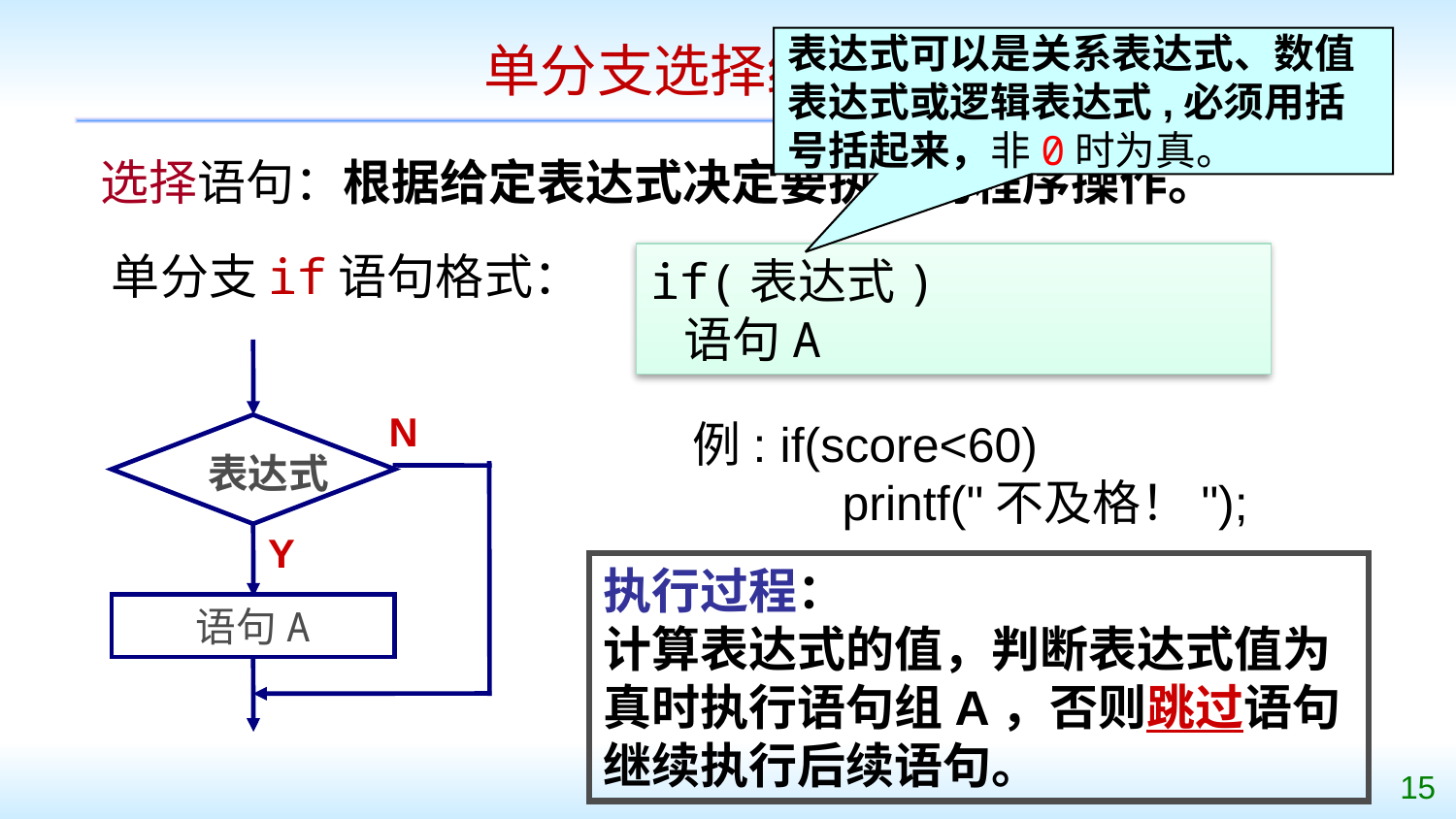

单分支选择结构
表达式可以是关系表达式、数值表达式或逻辑表达式,必须用括号括起来，非0时为真。
选择语句：根据给定表达式决定要执行的程序操作。
单分支if语句格式：
if(表达式)
  语句A

N

表达式

Y

语句A

例: if(score<60)
           printf("不及格！");
执行过程：
计算表达式的值，判断表达式值为真时执行语句组A，否则跳过语句继续执行后续语句。
15